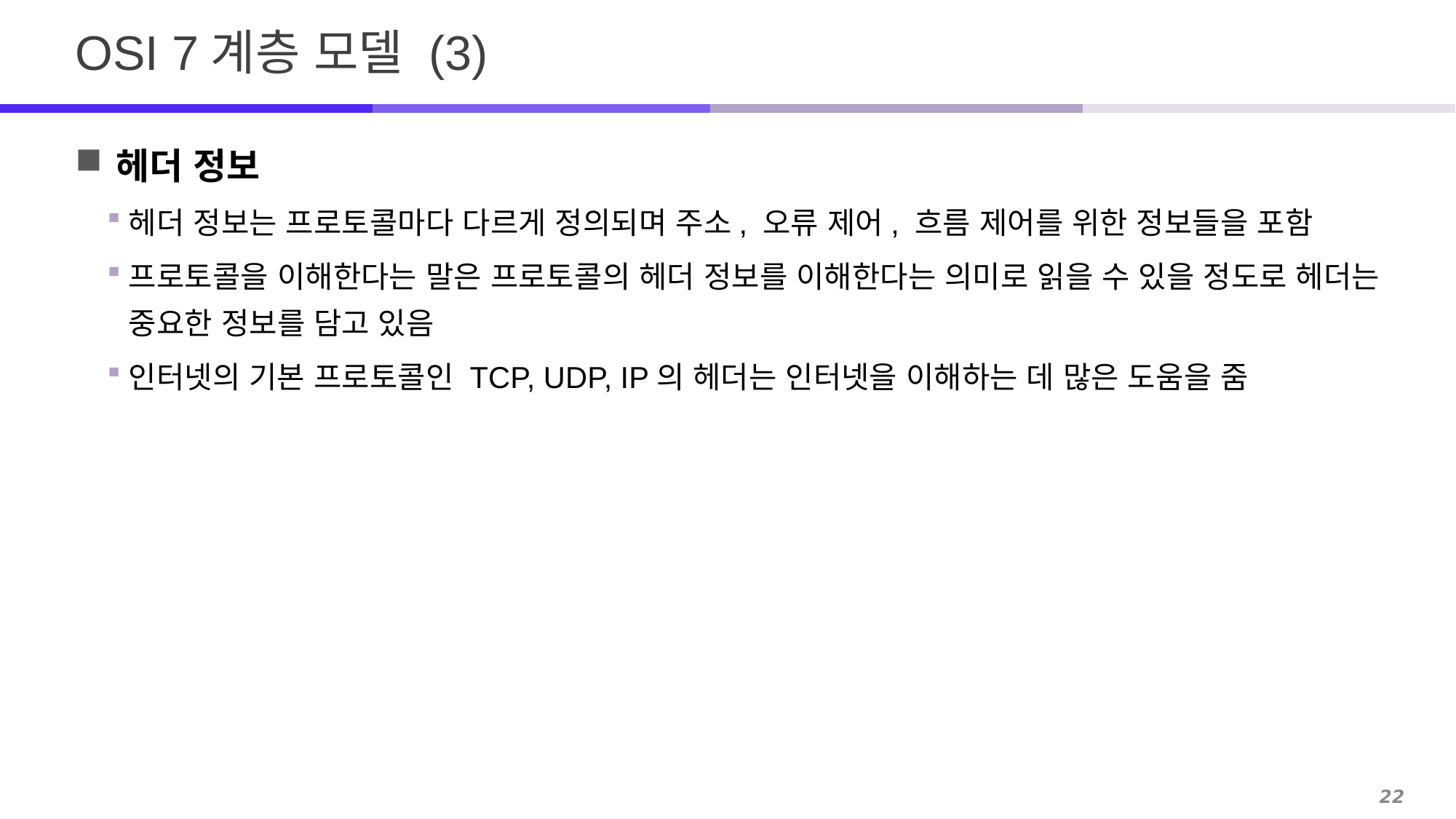

# OSI 7계층 모델 (3)
헤더 정보
헤더 정보는 프로토콜마다 다르게 정의되며 주소, 오류 제어, 흐름 제어를 위한 정보들을 포함
프로토콜을 이해한다는 말은 프로토콜의 헤더 정보를 이해한다는 의미로 읽을 수 있을 정도로 헤더는 중요한 정보를 담고 있음
인터넷의 기본 프로토콜인 TCP, UDP, IP의 헤더는 인터넷을 이해하는 데 많은 도움을 줌